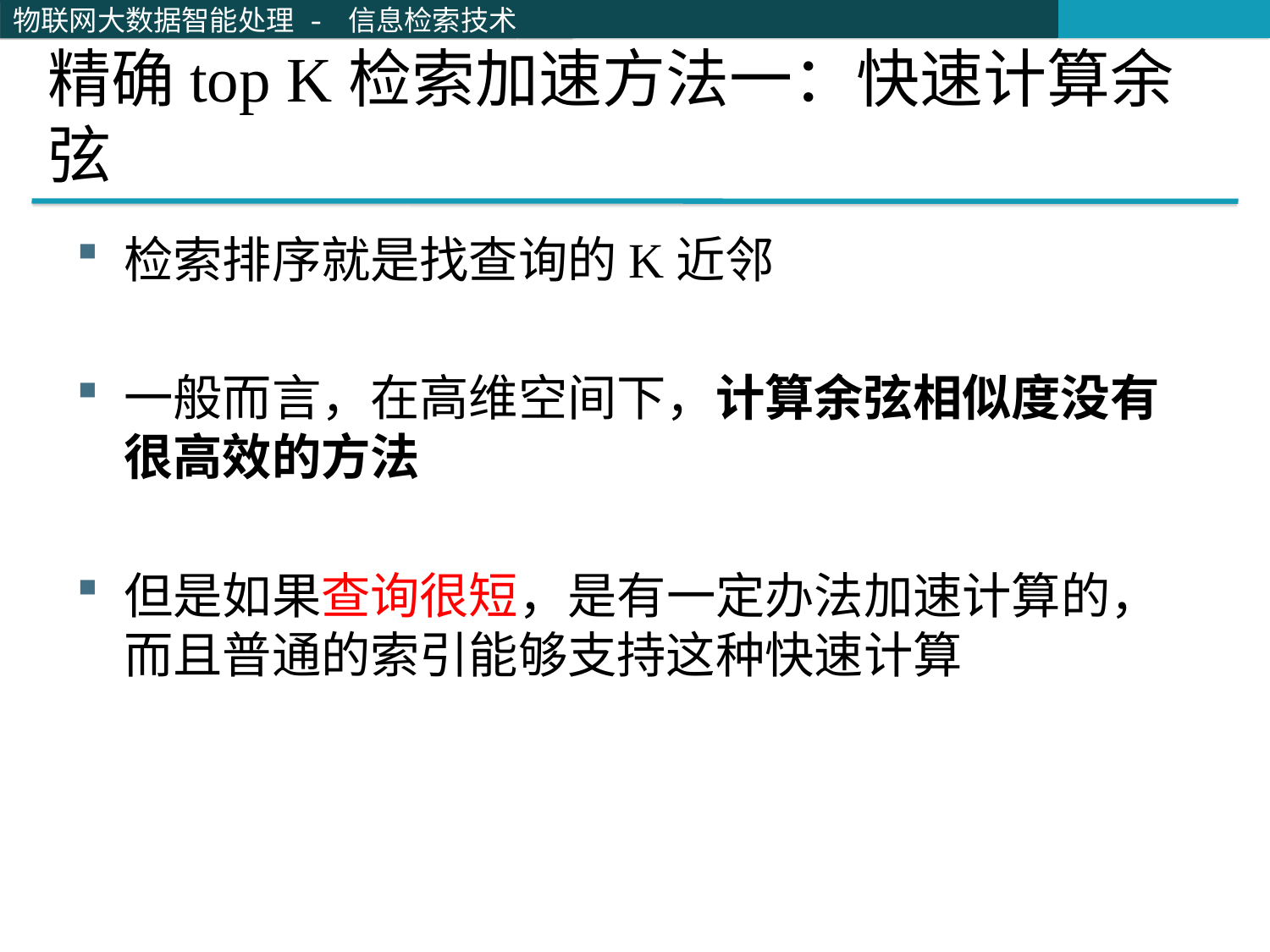

# 精确top K检索加速方法一：快速计算余弦
检索排序就是找查询的K近邻

一般而言，在高维空间下，计算余弦相似度没有很高效的方法

但是如果查询很短，是有一定办法加速计算的，而且普通的索引能够支持这种快速计算